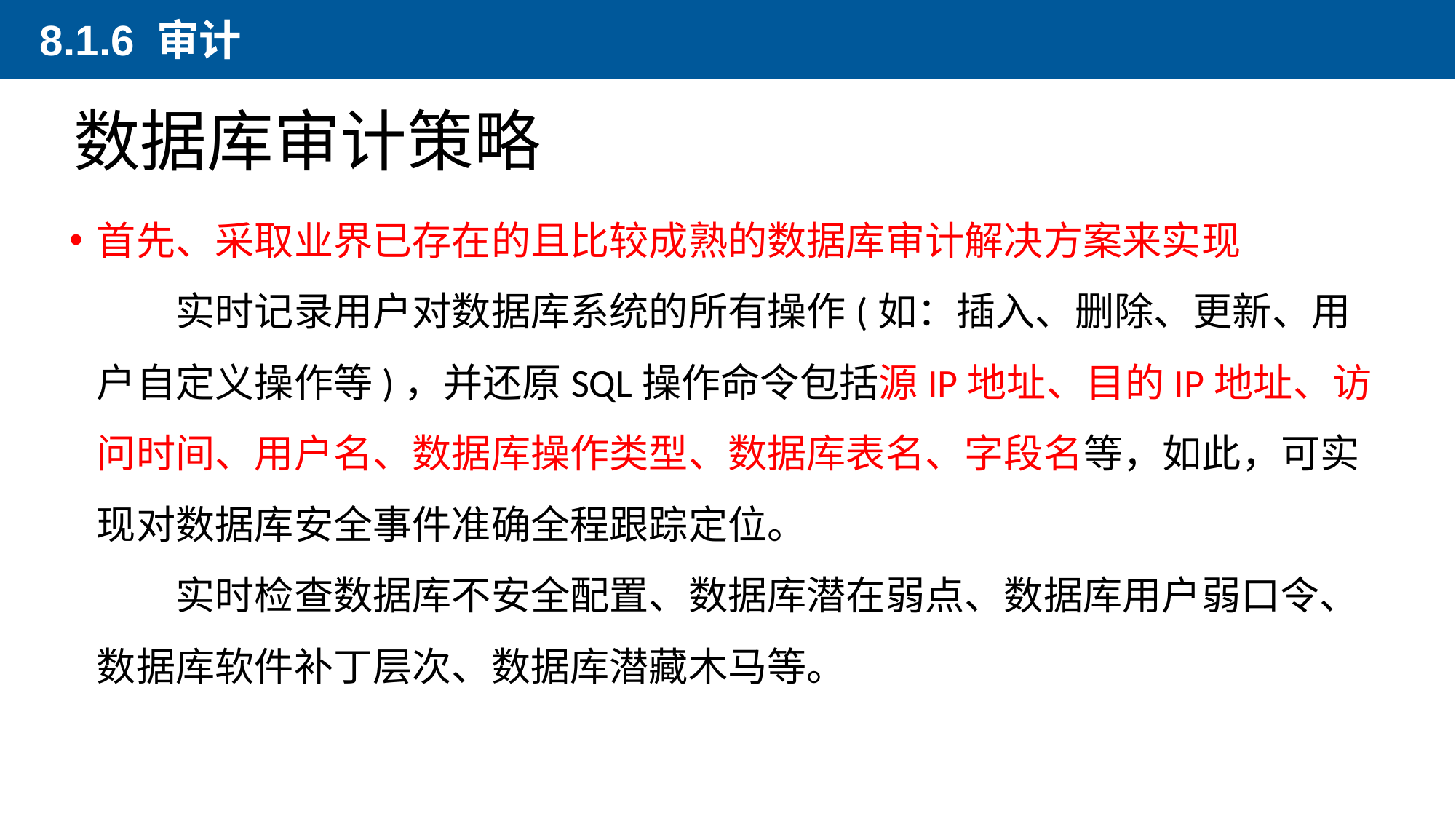

8.1.6 审计
数据库审计策略

首先、采取业界已存在的且比较成熟的数据库审计解决方案来实现
　　实时记录用户对数据库系统的所有操作(如：插入、删除、更新、用户自定义操作等)，并还原SQL操作命令包括源IP地址、目的IP地址、访问时间、用户名、数据库操作类型、数据库表名、字段名等，如此，可实现对数据库安全事件准确全程跟踪定位。
　　实时检查数据库不安全配置、数据库潜在弱点、数据库用户弱口令、数据库软件补丁层次、数据库潜藏木马等。